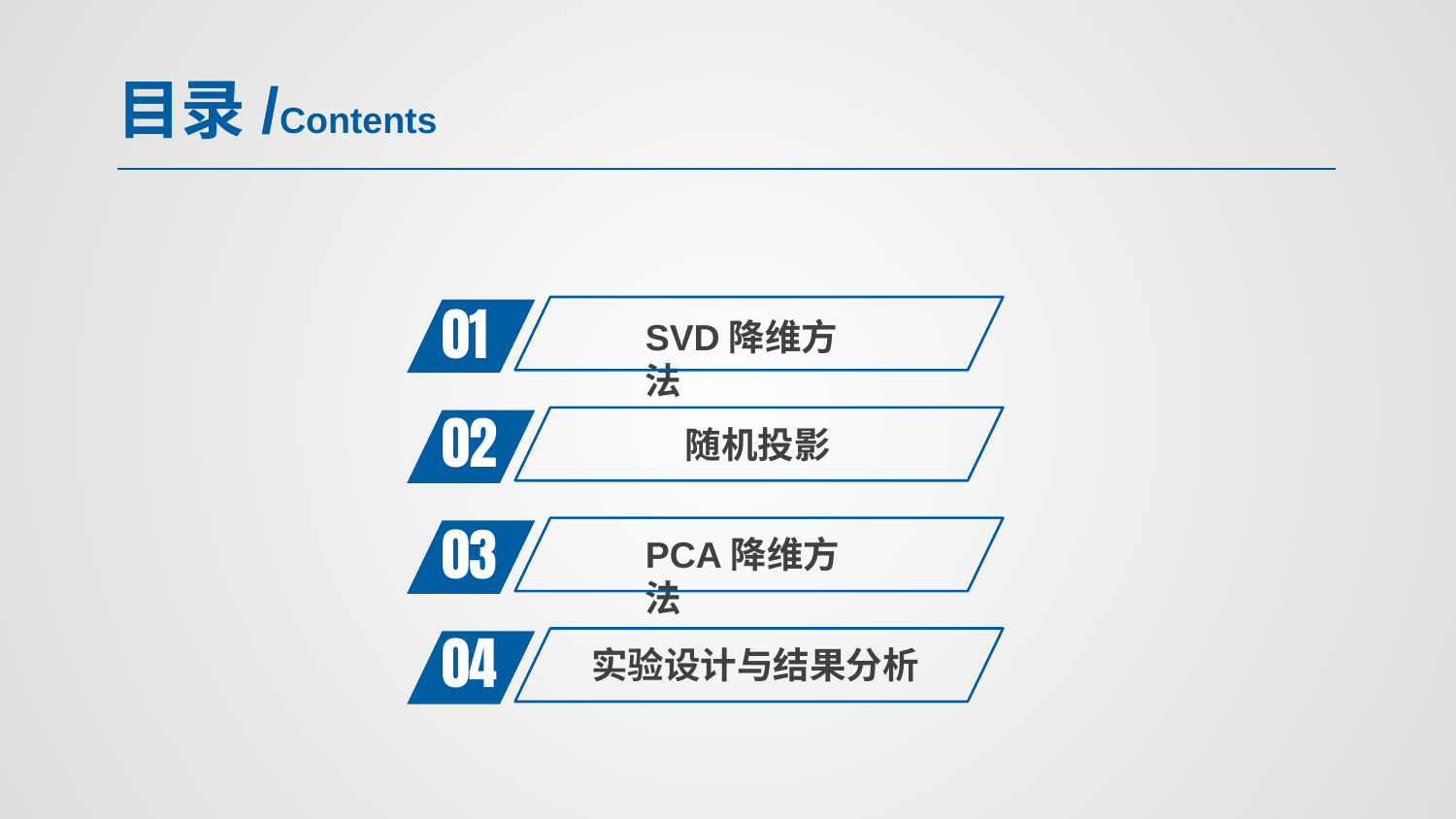

目录/Contents
01

SVD降维方法
02

随机投影
03

PCA降维方法
04

实验设计与结果分析